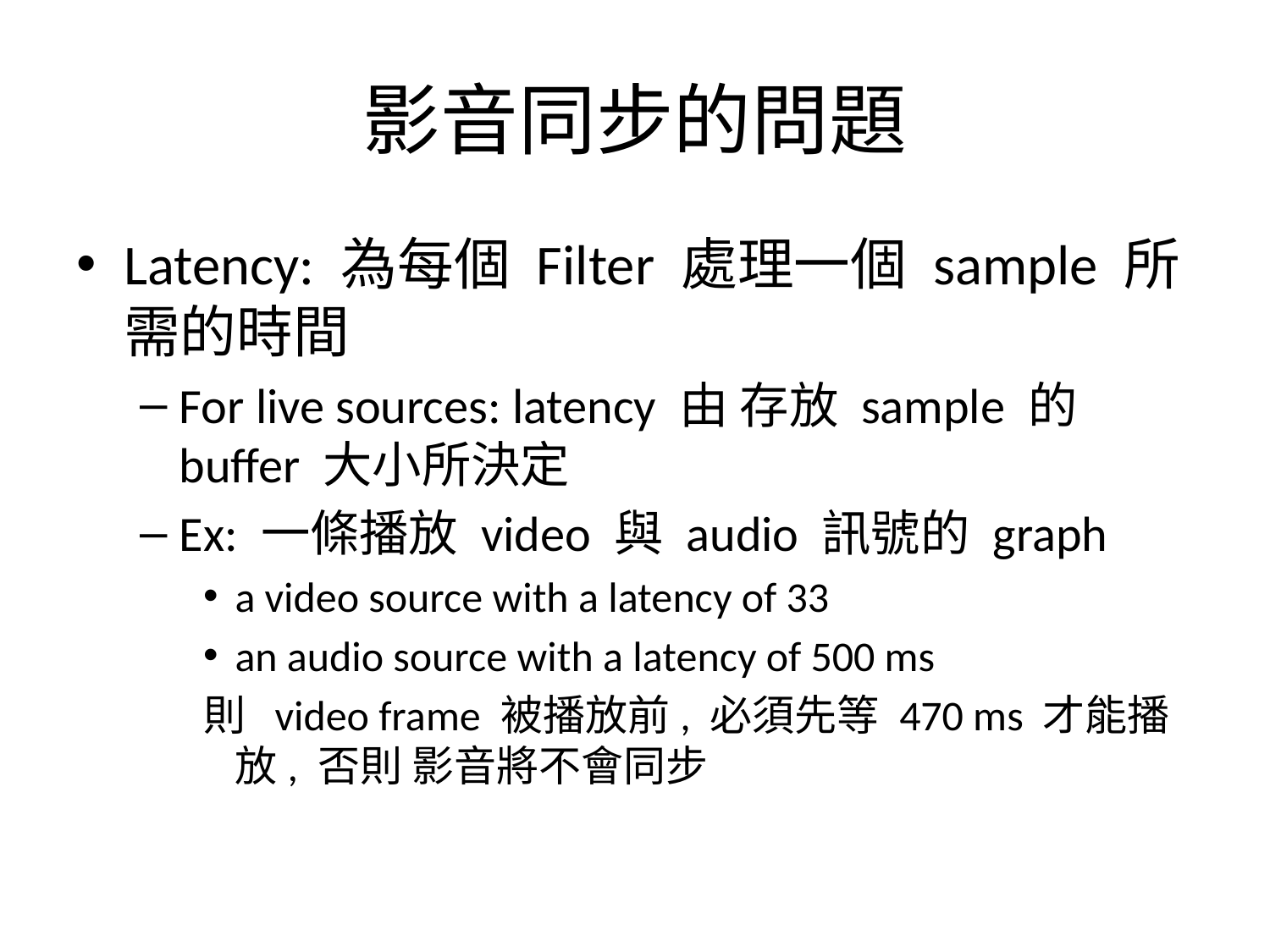

# 影音同步的問題
Latency: 為每個 Filter 處理一個 sample 所需的時間
For live sources: latency 由 存放 sample 的 buffer 大小所決定
Ex: 一條播放 video 與 audio 訊號的 graph
a video source with a latency of 33
an audio source with a latency of 500 ms
則  video frame 被播放前, 必須先等 470 ms 才能播放, 否則 影音將不會同步